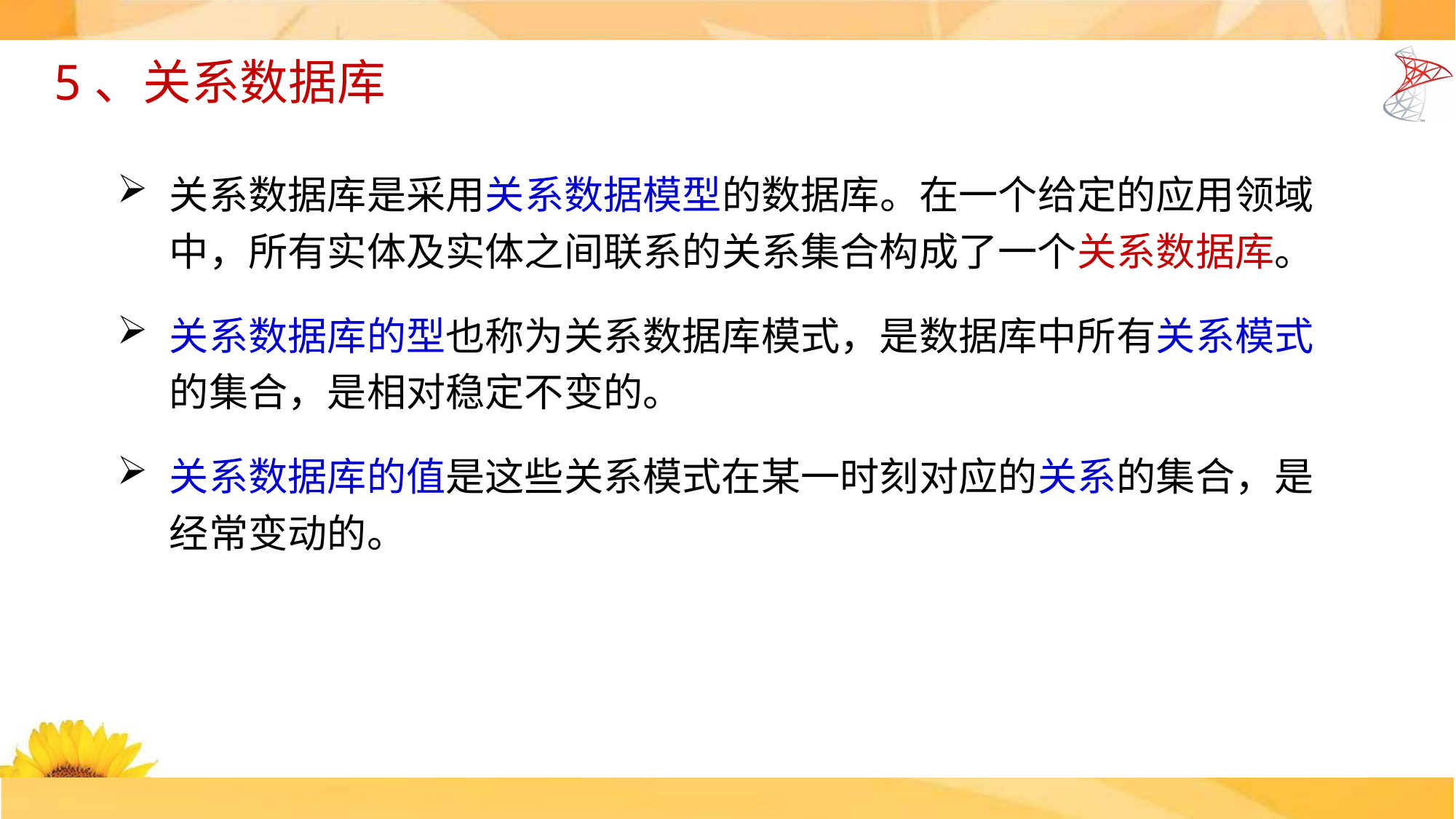

5、关系数据库
关系数据库是采用关系数据模型的数据库。在一个给定的应用领域中，所有实体及实体之间联系的关系集合构成了一个关系数据库。
关系数据库的型也称为关系数据库模式，是数据库中所有关系模式的集合，是相对稳定不变的。
关系数据库的值是这些关系模式在某一时刻对应的关系的集合，是经常变动的。